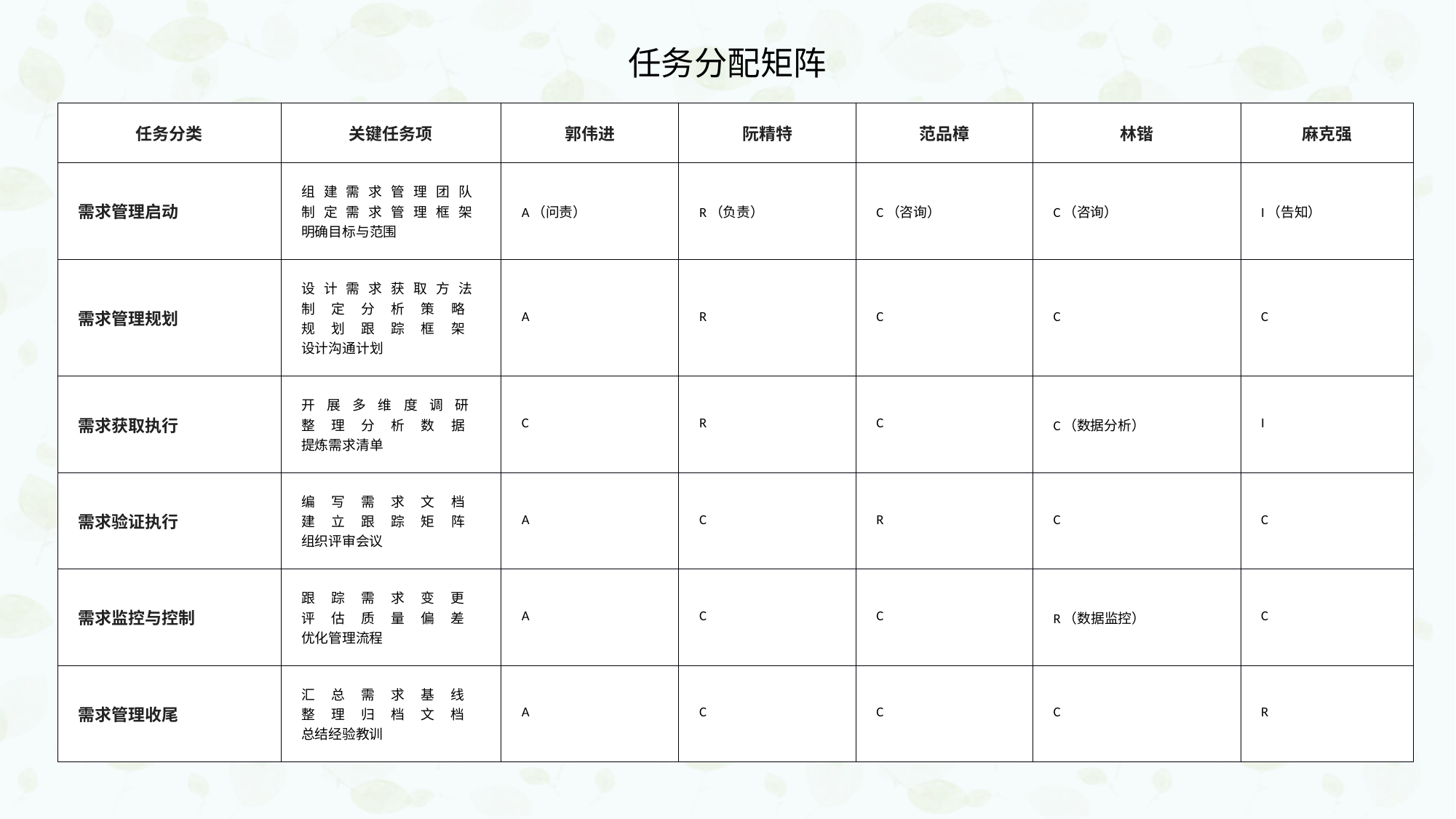

任务分配矩阵
CLICK TO ADD CAPTION TEXT
| 任务分类 | 关键任务项 | 郭伟进 | 阮精特 | 范品樟 | 林锴 | 麻克强 |
| --- | --- | --- | --- | --- | --- | --- |
| 需求管理启动 | 组建需求管理团队 制定需求管理框架 明确目标与范围 | A（问责） | R（负责） | C（咨询） | C（咨询） | I（告知） |
| 需求管理规划 | 设计需求获取方法 制定分析策略 规划跟踪框架 设计沟通计划 | A | R | C | C | C |
| 需求获取执行 | 开展多维度调研 整理分析数据 提炼需求清单 | C | R | C | C（数据分析） | I |
| 需求验证执行 | 编写需求文档 建立跟踪矩阵 组织评审会议 | A | C | R | C | C |
| 需求监控与控制 | 跟踪需求变更 评估质量偏差 优化管理流程 | A | C | C | R（数据监控） | C |
| 需求管理收尾 | 汇总需求基线 整理归档文档 总结经验教训 | A | C | C | C | R |

标题文本预设

04
此部分内容作为文字排版占位显示
（建议使用主题字体）
标题文本预设

03
此部分内容作为文字排版占位显示
（建议使用主题字体）
标题文本预设

02
此部分内容作为文字排版占位显示
（建议使用主题字体）
标题文本预设

01
此部分内容作为文字排版占位显示
（建议使用主题字体）